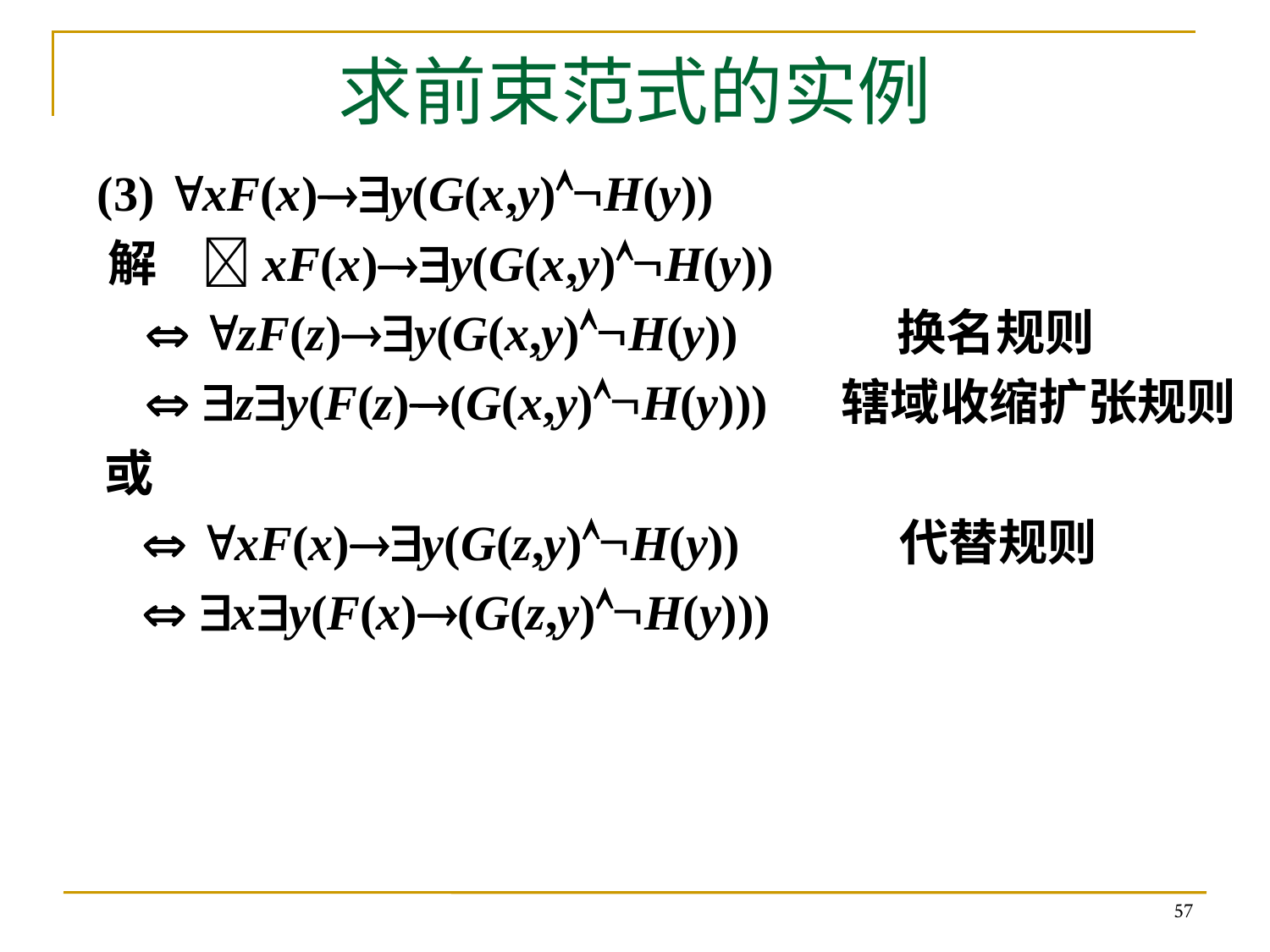

# 求前束范式的实例
(3) ∀xF(x)→∃y(G(x,y)∧¬H(y))
解    ∀xF(x)→∃y(G(x,y)∧¬H(y))
   ⇔ ∀zF(z)→∃y(G(x,y)∧¬H(y))            换名规则
   ⇔ ∃z∃y(F(z)→(G(x,y)∧¬H(y)))     辖域收缩扩张规则
或
   ⇔ ∀xF(x)→∃y(G(z,y)∧¬H(y))            代替规则
   ⇔ ∃x∃y(F(x)→(G(z,y)∧¬H(y)))
57